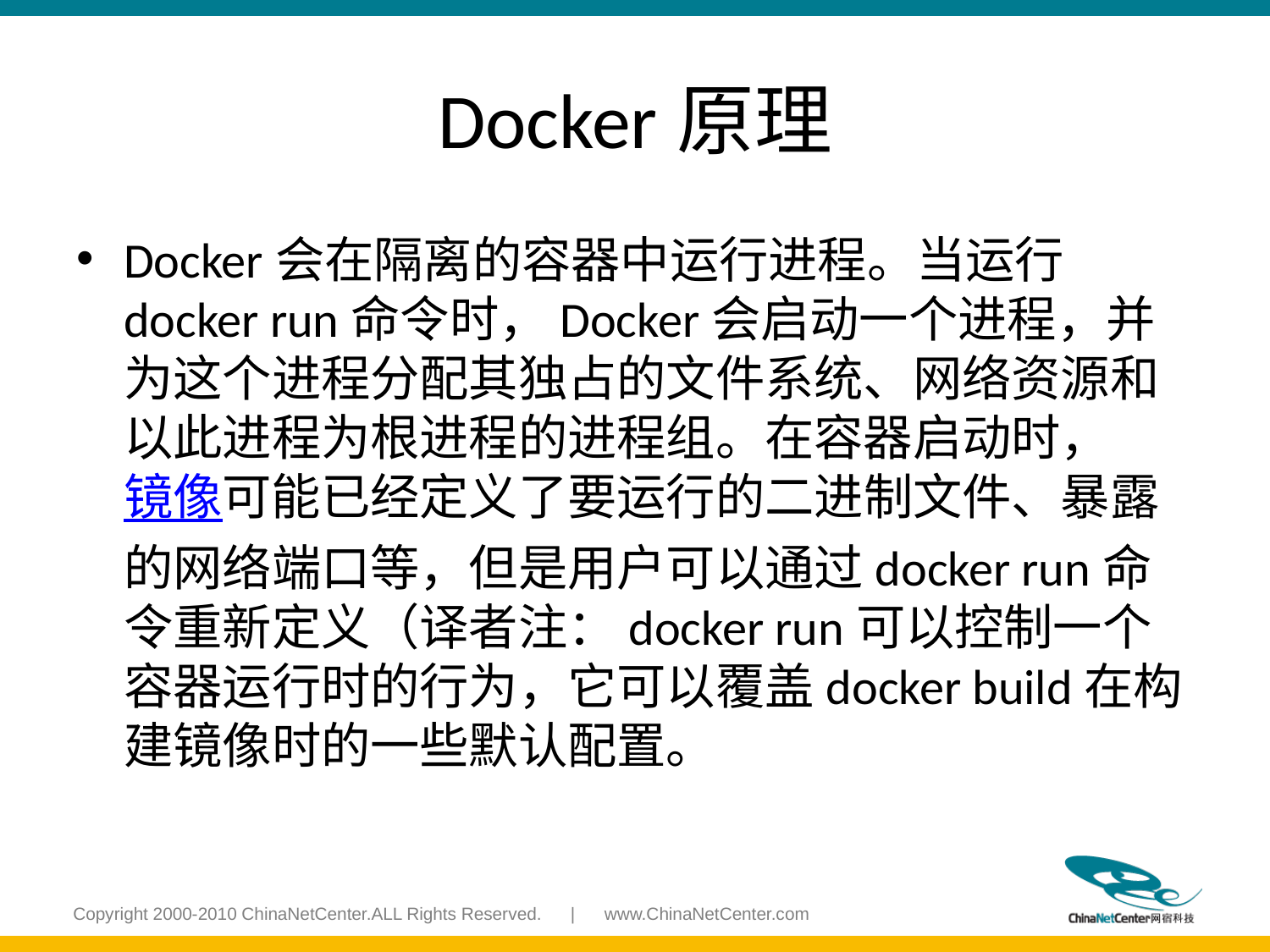

# Docker原理
Docker会在隔离的容器中运行进程。当运行docker run命令时，Docker会启动一个进程，并为这个进程分配其独占的文件系统、网络资源和以此进程为根进程的进程组。在容器启动时，镜像可能已经定义了要运行的二进制文件、暴露的网络端口等，但是用户可以通过docker run命令重新定义（译者注：docker run可以控制一个容器运行时的行为，它可以覆盖docker build在构建镜像时的一些默认配置。